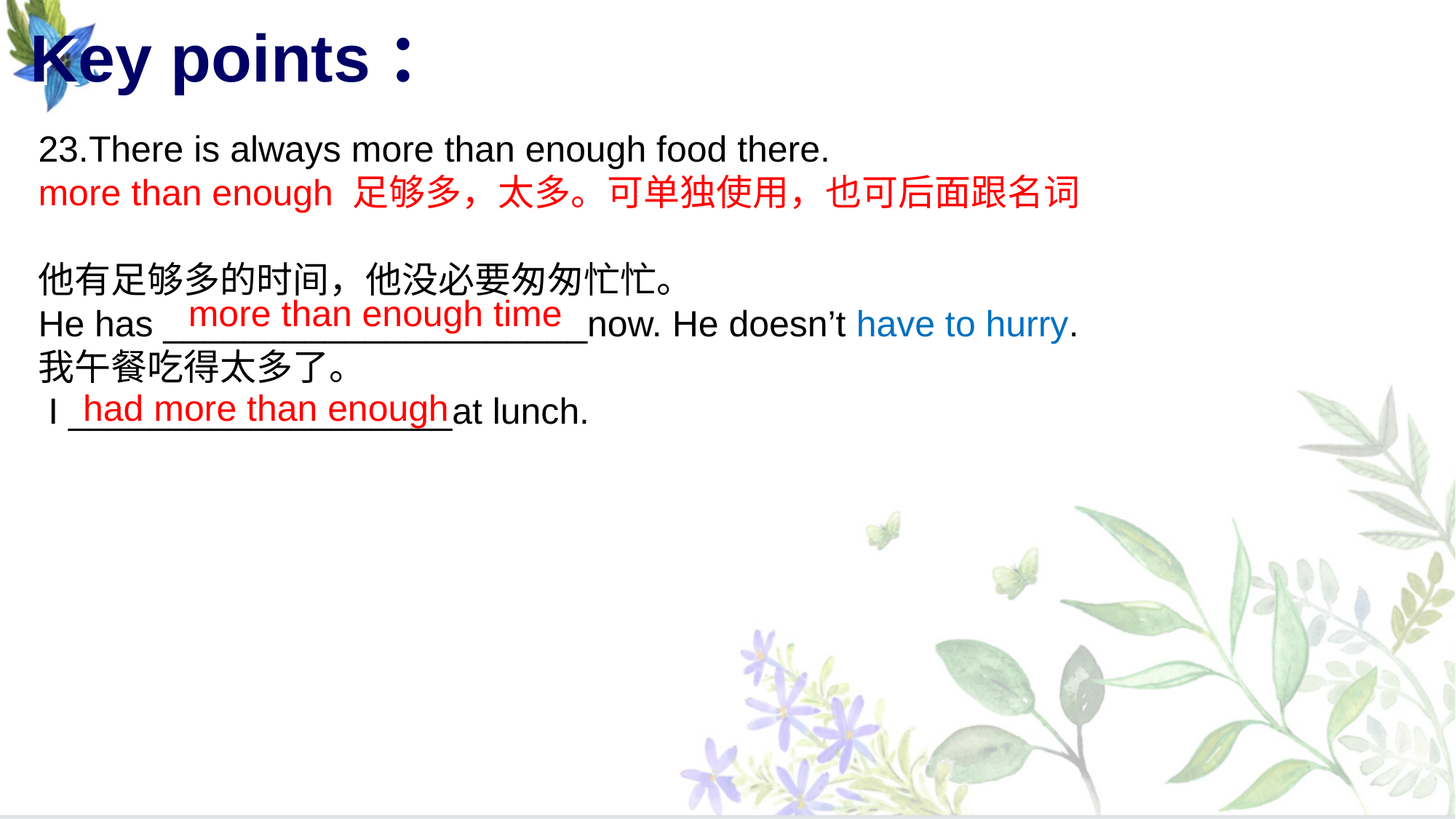

# Key points：
23.There is always more than enough food there.
more than enough 足够多，太多。可单独使用，也可后面跟名词

他有足够多的时间，他没必要匆匆忙忙。
He has _____________________now. He doesn’t have to hurry.
我午餐吃得太多了。
 I ___________________at lunch.

more than enough time
had more than enough